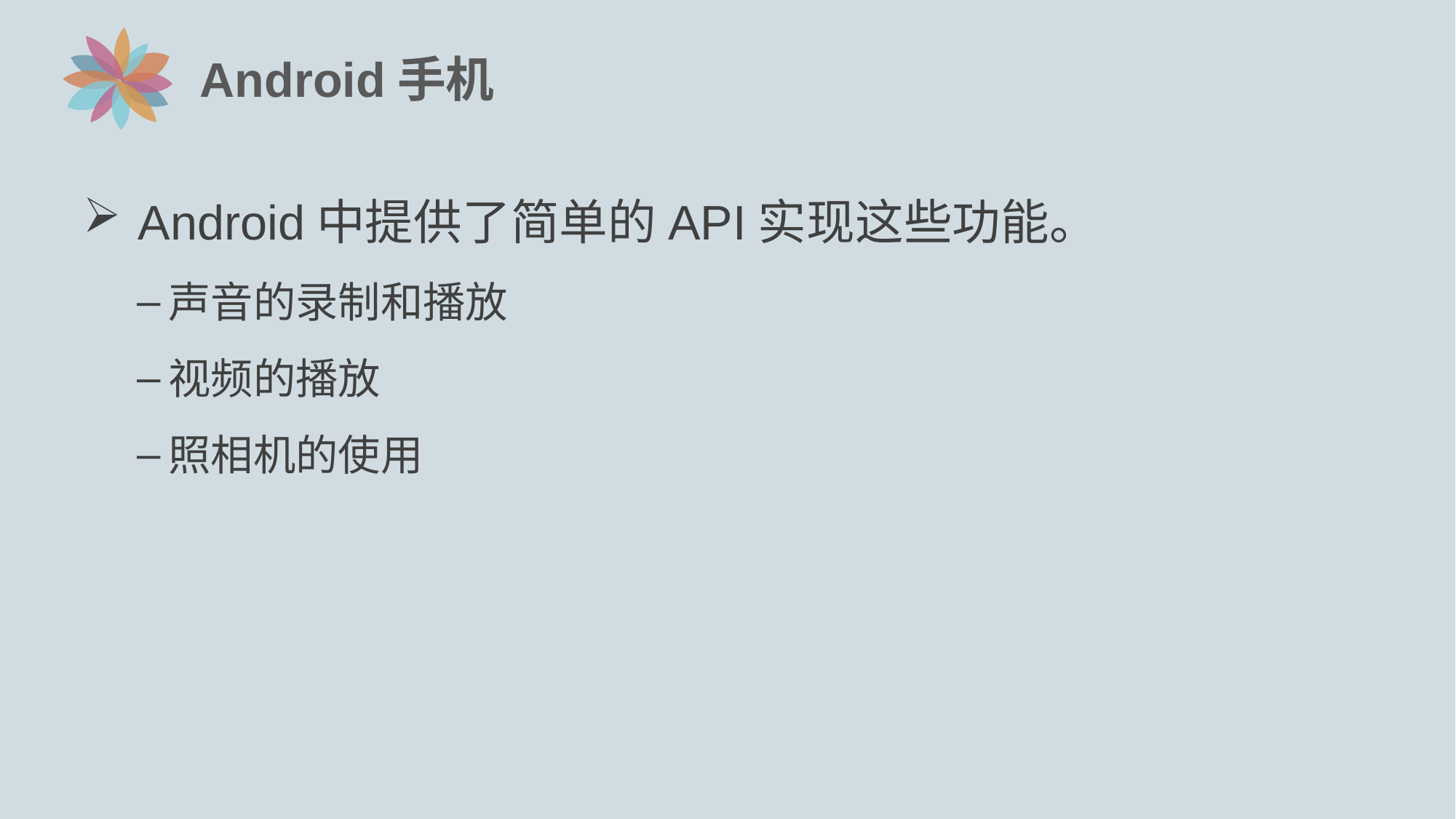

# Android手机
Android中提供了简单的API实现这些功能。
声音的录制和播放
视频的播放
照相机的使用